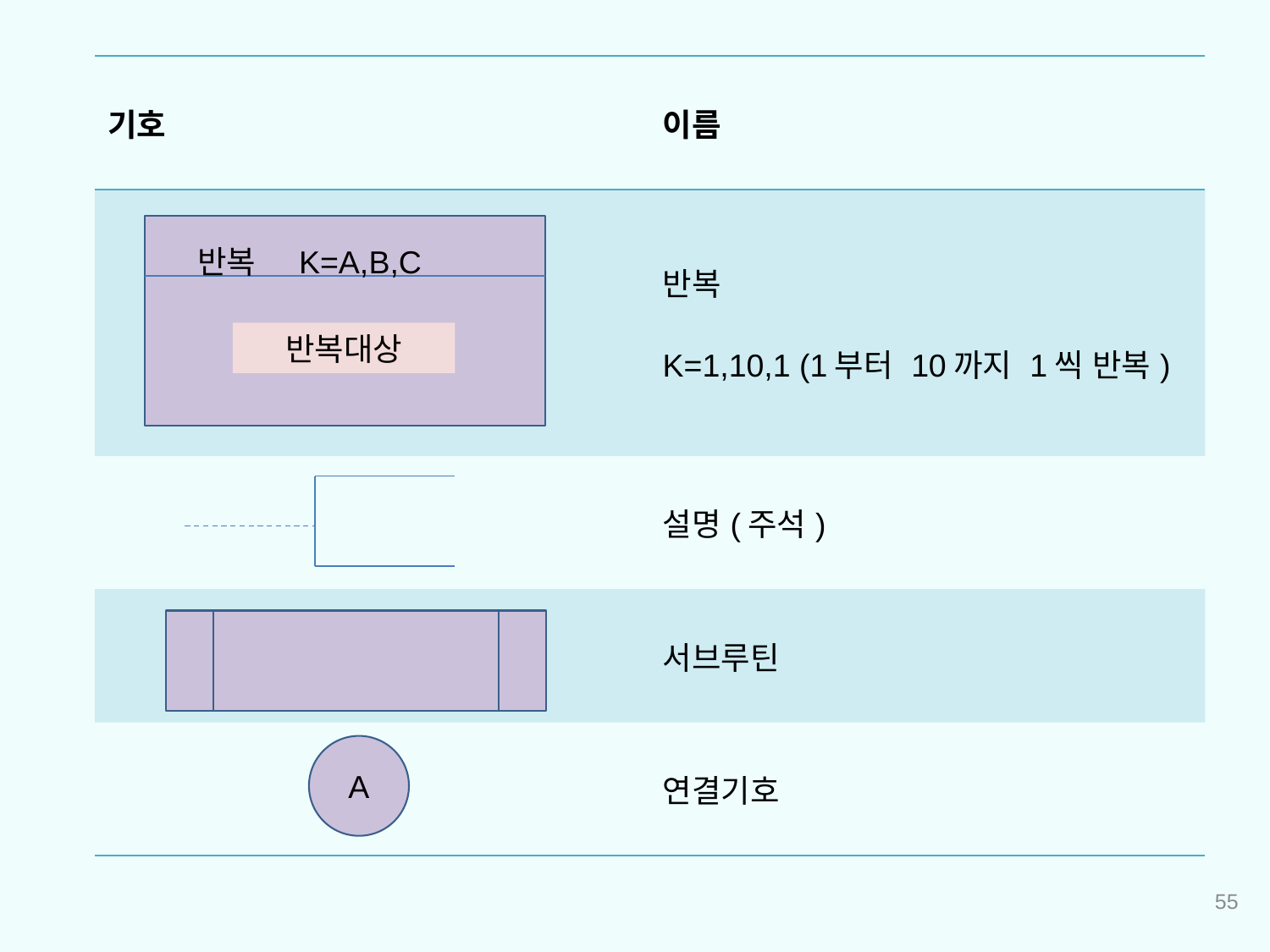

| 기호 | 이름 |
| --- | --- |
|  | 반복 K=1,10,1 (1부터 10까지 1씩 반복) |
|  | 설명(주석) |
|  | 서브루틴 |
|  | 연결기호 |

반복    K=A,B,C
반복대상

A
55